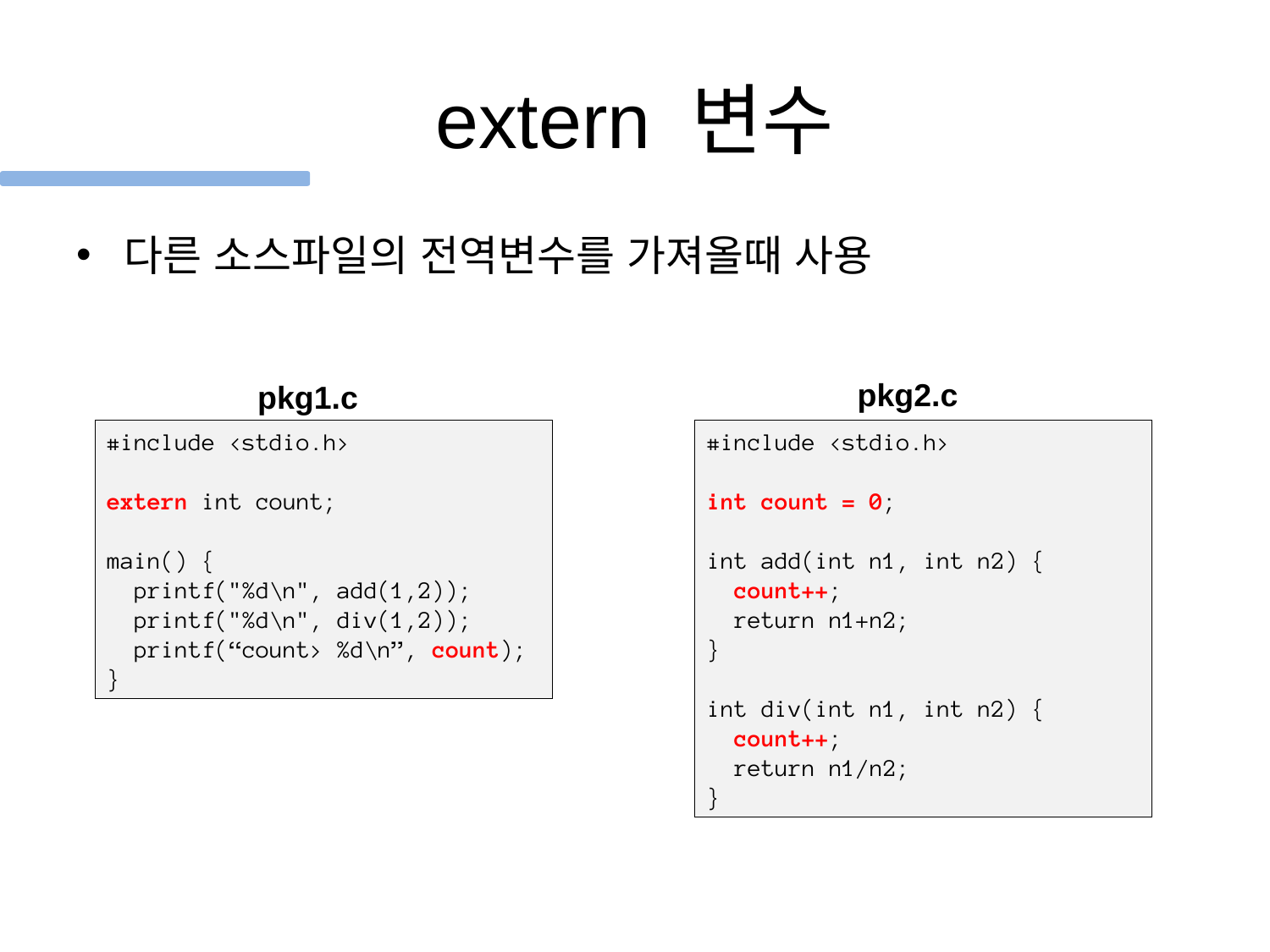

# extern 변수

다른 소스파일의 전역변수를 가져올때 사용
pkg2.c
pkg1.c
#include <stdio.h>

extern int count;

main() {
  printf("%d\n", add(1,2));
  printf("%d\n", div(1,2));
  printf(“count> %d\n”, count);
}
#include <stdio.h>

int count = 0;

int add(int n1, int n2) {
  count++;
  return n1+n2;
}

int div(int n1, int n2) {
  count++;
  return n1/n2;
}